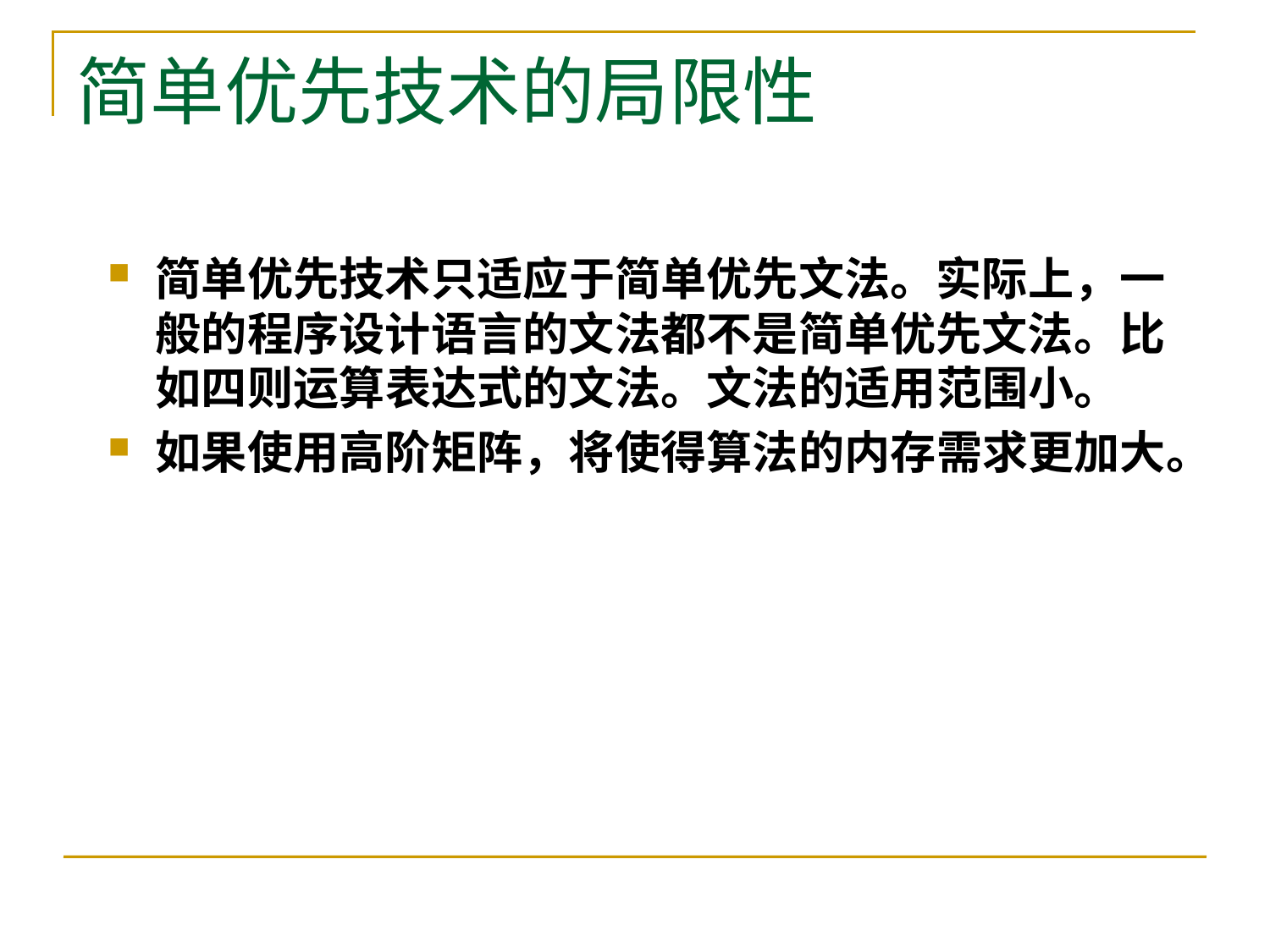

# 简单优先技术的局限性
简单优先技术只适应于简单优先文法。实际上，一般的程序设计语言的文法都不是简单优先文法。比如四则运算表达式的文法。文法的适用范围小。
如果使用高阶矩阵，将使得算法的内存需求更加大。
31